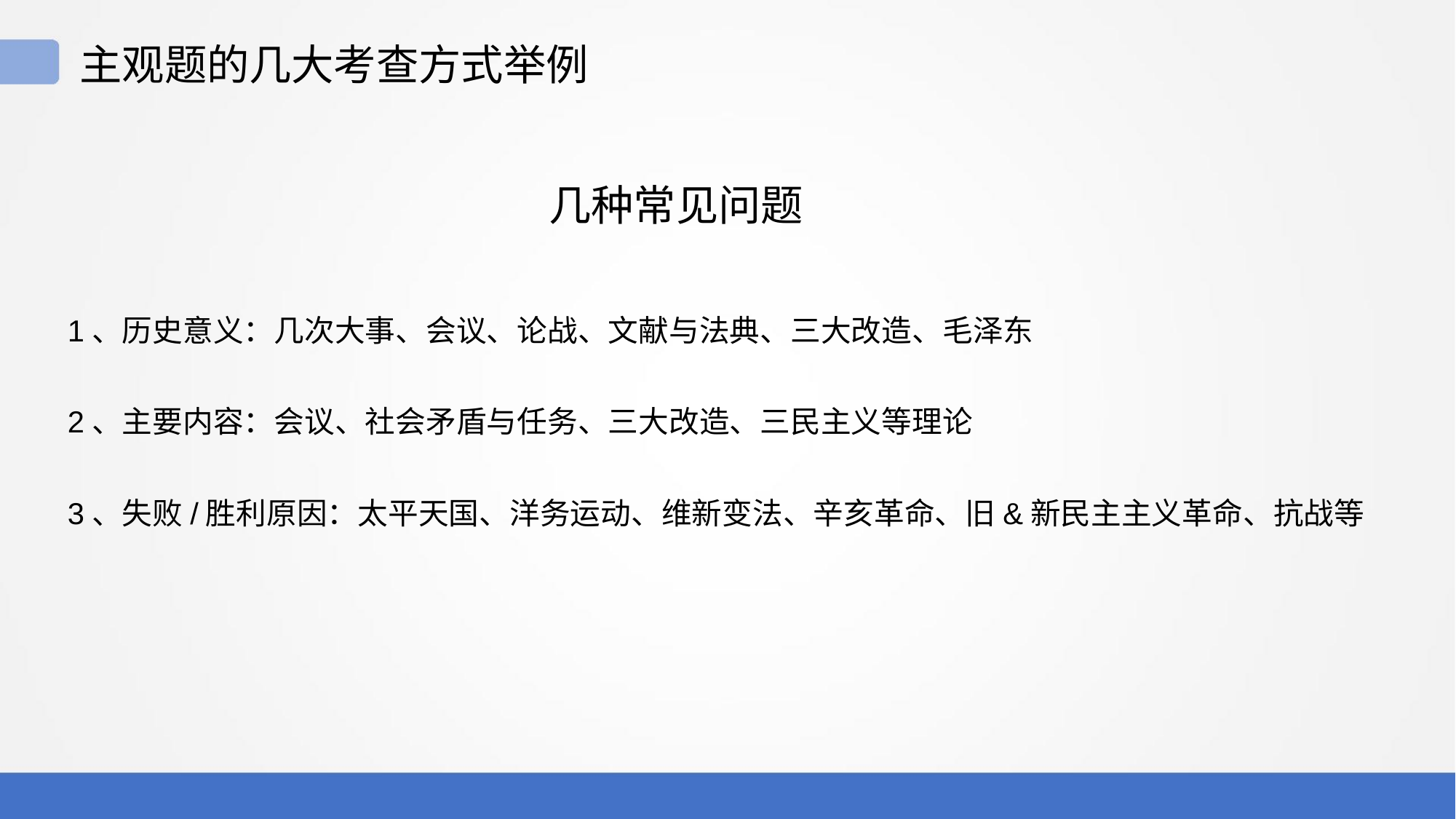

主观题的几大考查方式举例
几种常见问题
1、历史意义：几次大事、会议、论战、文献与法典、三大改造、毛泽东
2、主要内容：会议、社会矛盾与任务、三大改造、三民主义等理论
3、失败/胜利原因：太平天国、洋务运动、维新变法、辛亥革命、旧&新民主主义革命、抗战等